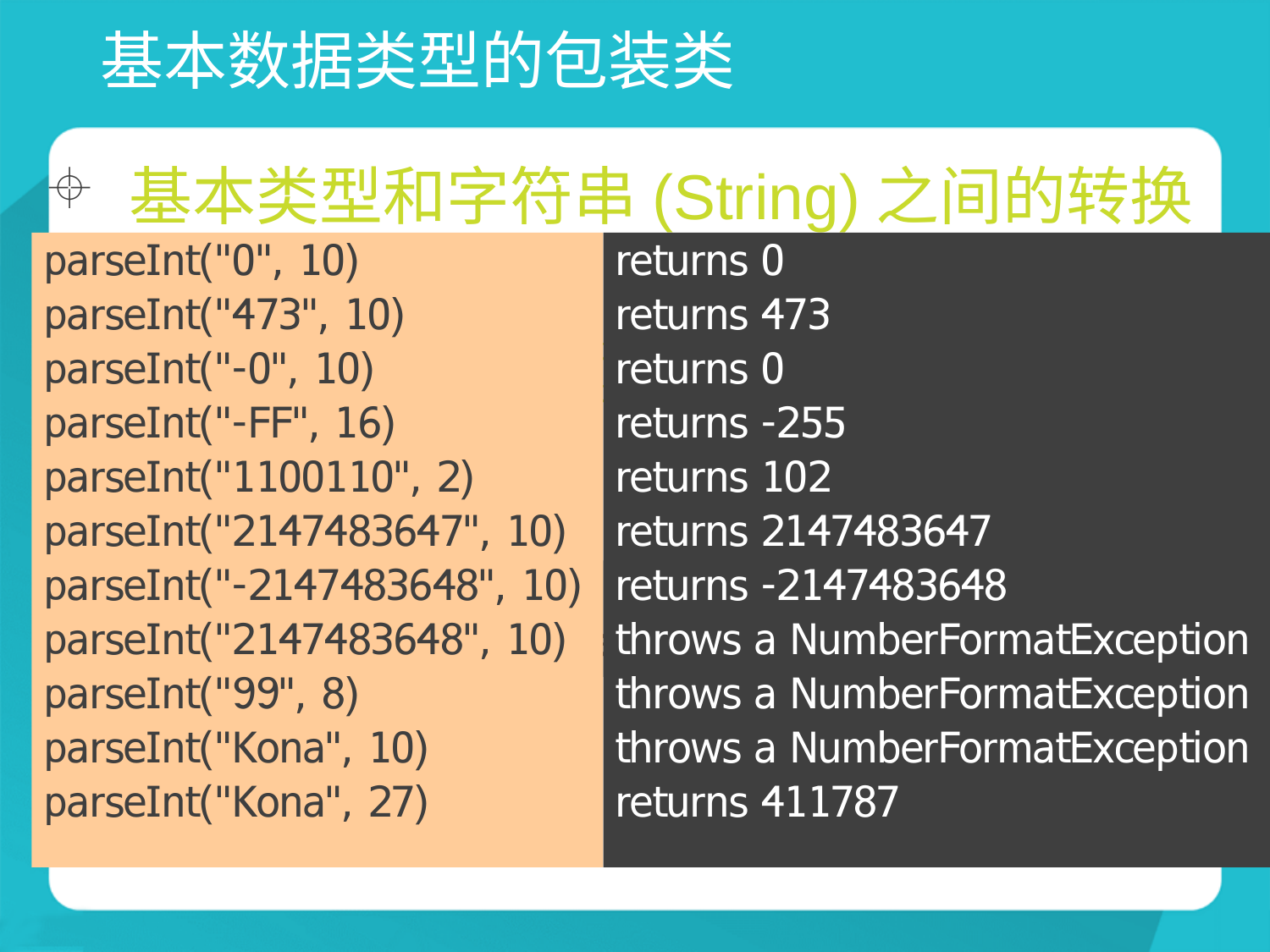

# 基本数据类型的包装类
基本类型和字符串(String)之间的转换
Integer类举例
字符串转换为整数
public static int parseInt(String s) throws NumberFormatException
public static int parseInt(String s, int radix) throws NumberFormatException
parseInt("0", 10)
parseInt("473", 10)
parseInt("-0", 10)
parseInt("-FF", 16)
parseInt("1100110", 2)
parseInt("2147483647", 10)
parseInt("-2147483648", 10)
parseInt("2147483648", 10)
parseInt("99", 8)
parseInt("Kona", 10)
parseInt("Kona", 27)
returns 0
returns 473
returns 0
returns -255
returns 102
returns 2147483647
returns -2147483648
throws a NumberFormatException
throws a NumberFormatException
throws a NumberFormatException
returns 411787
String s = “123”;
int i = Integer.parseInt(s);